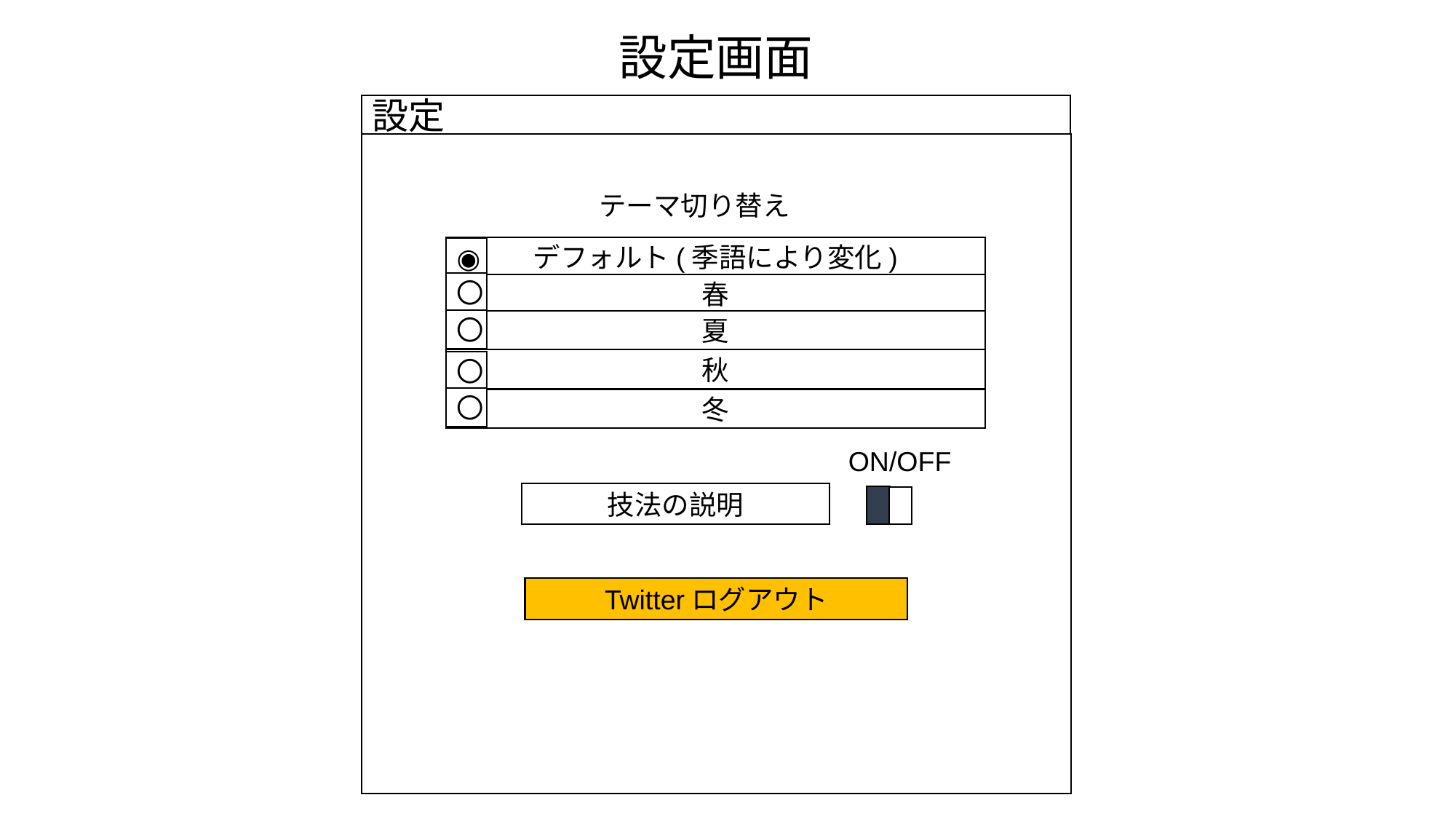

# 設定画面
設定

テーマ切り替え
デフォルト(季語により変化)
◉
〇
春
〇
夏
秋
〇
〇
冬
ON/OFF
技法の説明

Twitterログアウト